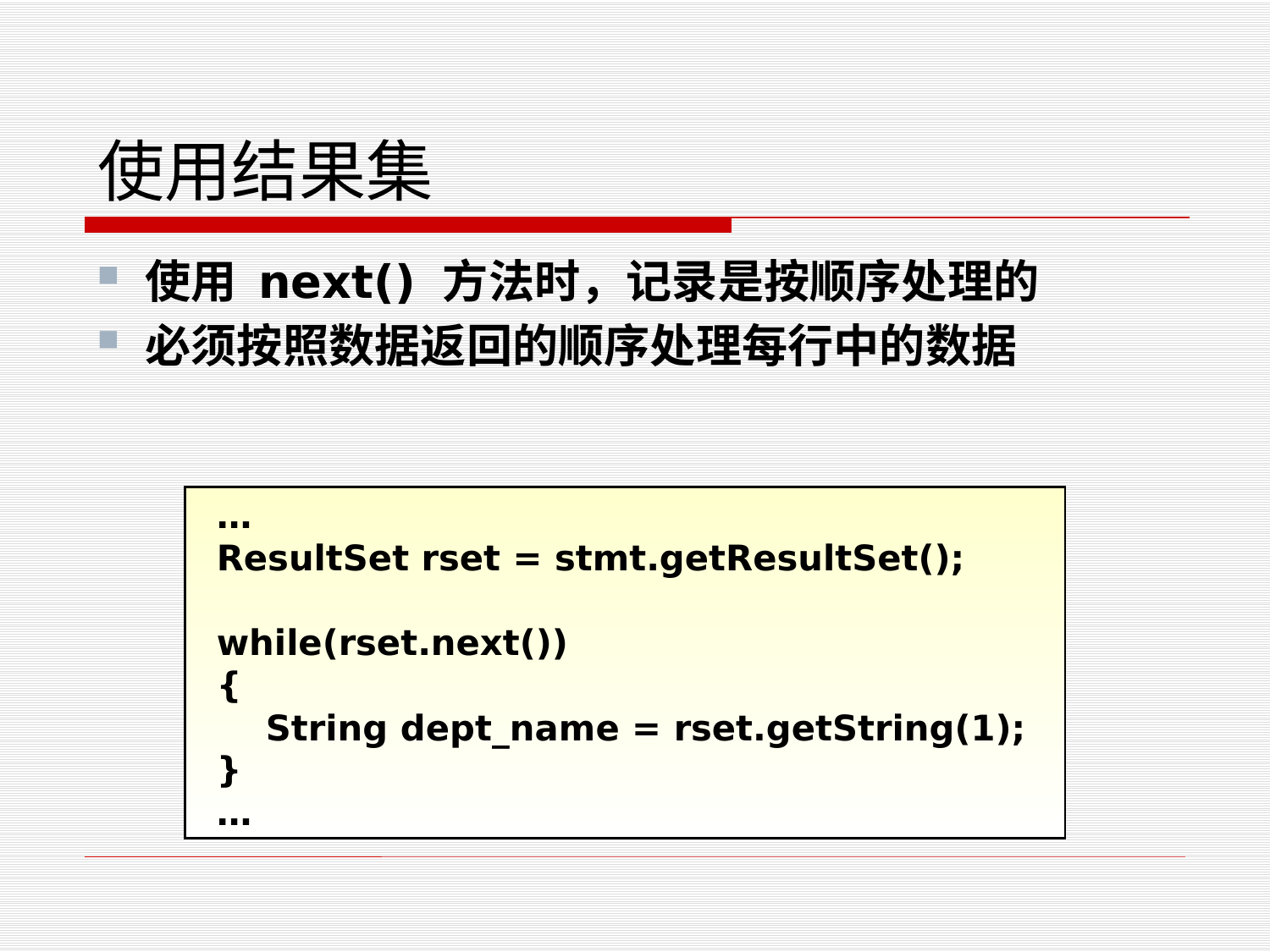

# 使用结果集
使用 next() 方法时，记录是按顺序处理的
必须按照数据返回的顺序处理每行中的数据
…
ResultSet rset = stmt.getResultSet();

while(rset.next())
{
    String dept_name = rset.getString(1);
}
…